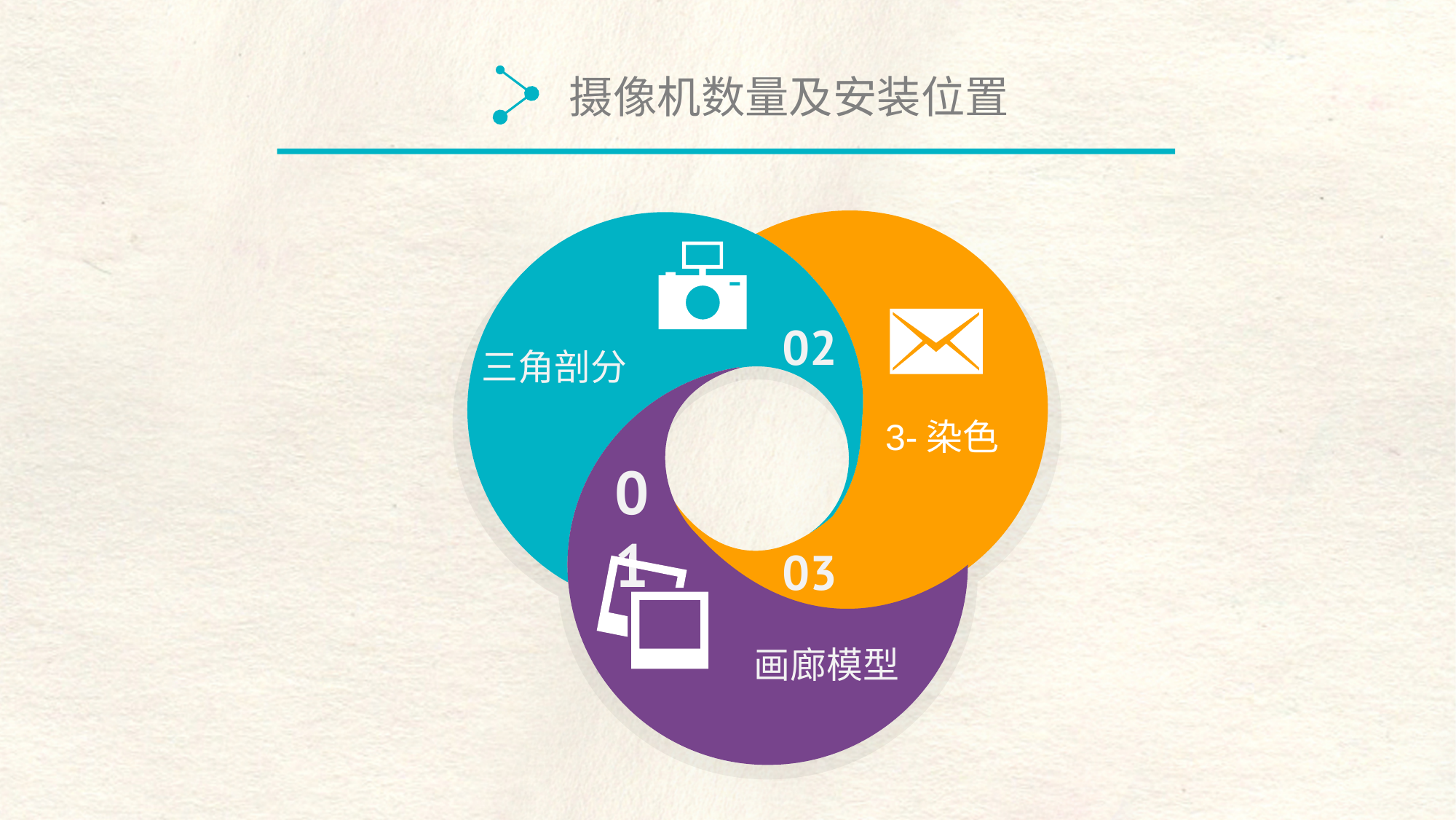

摄像机数量及安装位置

02
三角剖分

3-染色
01
03

画廊模型